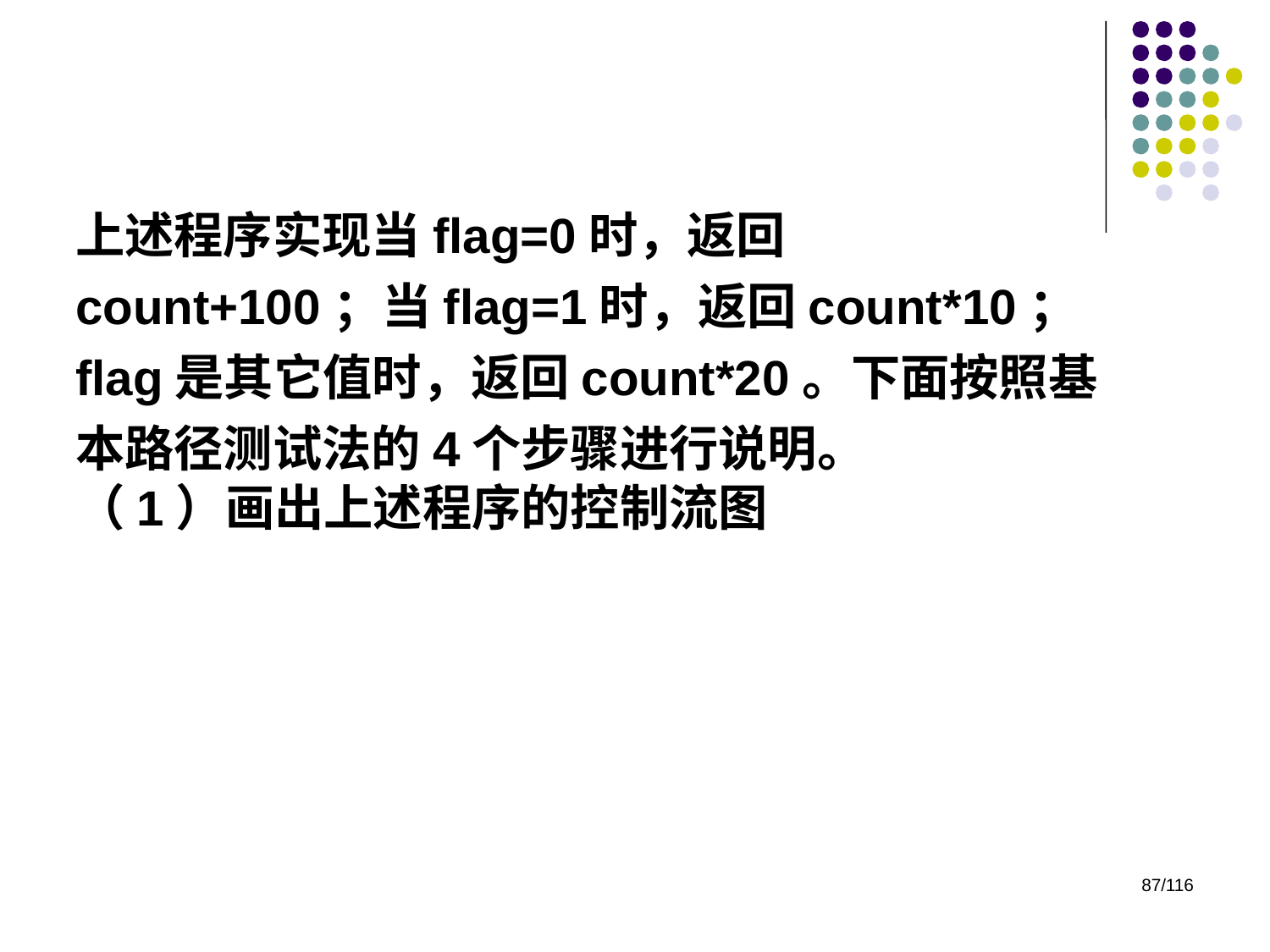

上述程序实现当flag=0时，返回count+100；当flag=1时，返回count*10；flag是其它值时，返回count*20。下面按照基本路径测试法的4个步骤进行说明。
（1）画出上述程序的控制流图

87/116